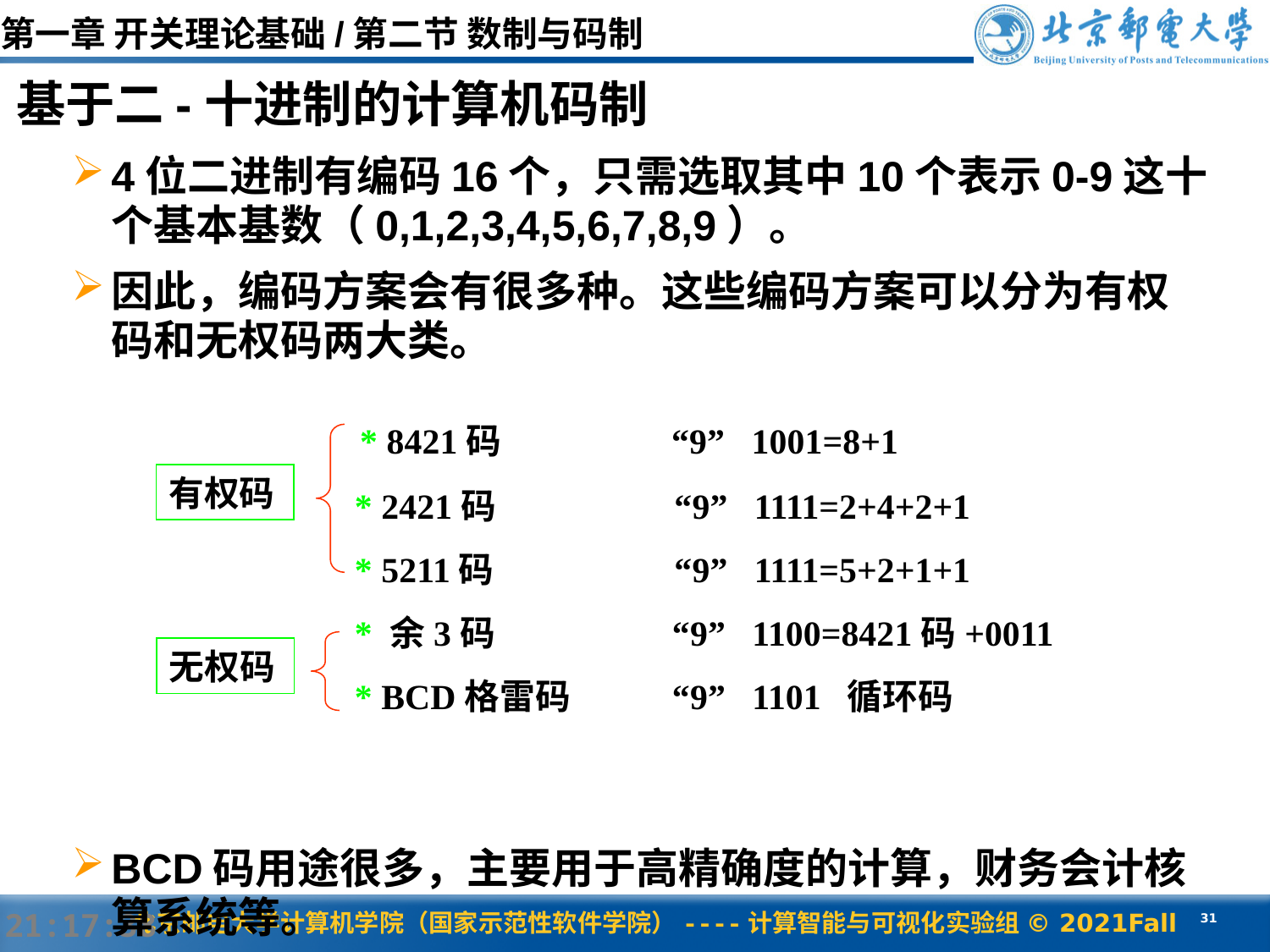

# 第一章 开关理论基础/第二节 数制与码制
基于二-十进制的计算机码制
4位二进制有编码16个，只需选取其中10个表示0-9这十个基本基数（0,1,2,3,4,5,6,7,8,9）。
因此，编码方案会有很多种。这些编码方案可以分为有权码和无权码两大类。

BCD码用途很多，主要用于高精确度的计算，财务会计核算系统等。
“9”   1001=8+1
* 8421码

有权码
* 2421码
“9”   1111=2+4+2+1
* 5211码
“9”   1111=5+2+1+1
* 余3码
“9”   1100=8421码+0011

无权码
* BCD格雷码
“9”   1101  循环码